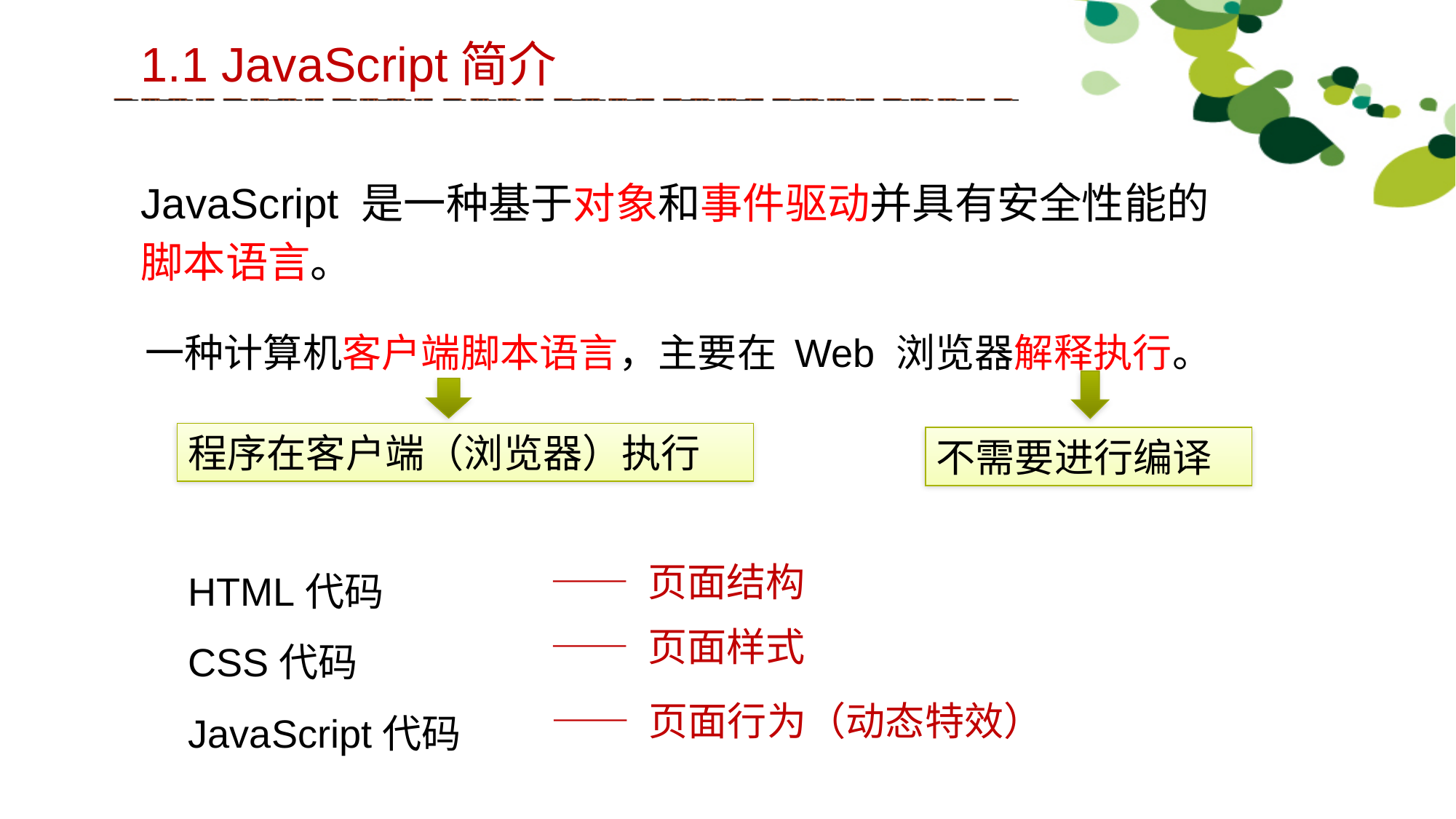

1.1 JavaScript简介
JavaScript 是一种基于对象和事件驱动并具有安全性能的脚本语言。
一种计算机客户端脚本语言，主要在 Web 浏览器解释执行。

不需要进行编译

程序在客户端（浏览器）执行
HTML代码
CSS代码
JavaScript代码
—— 页面结构
—— 页面样式
—— 页面行为（动态特效）